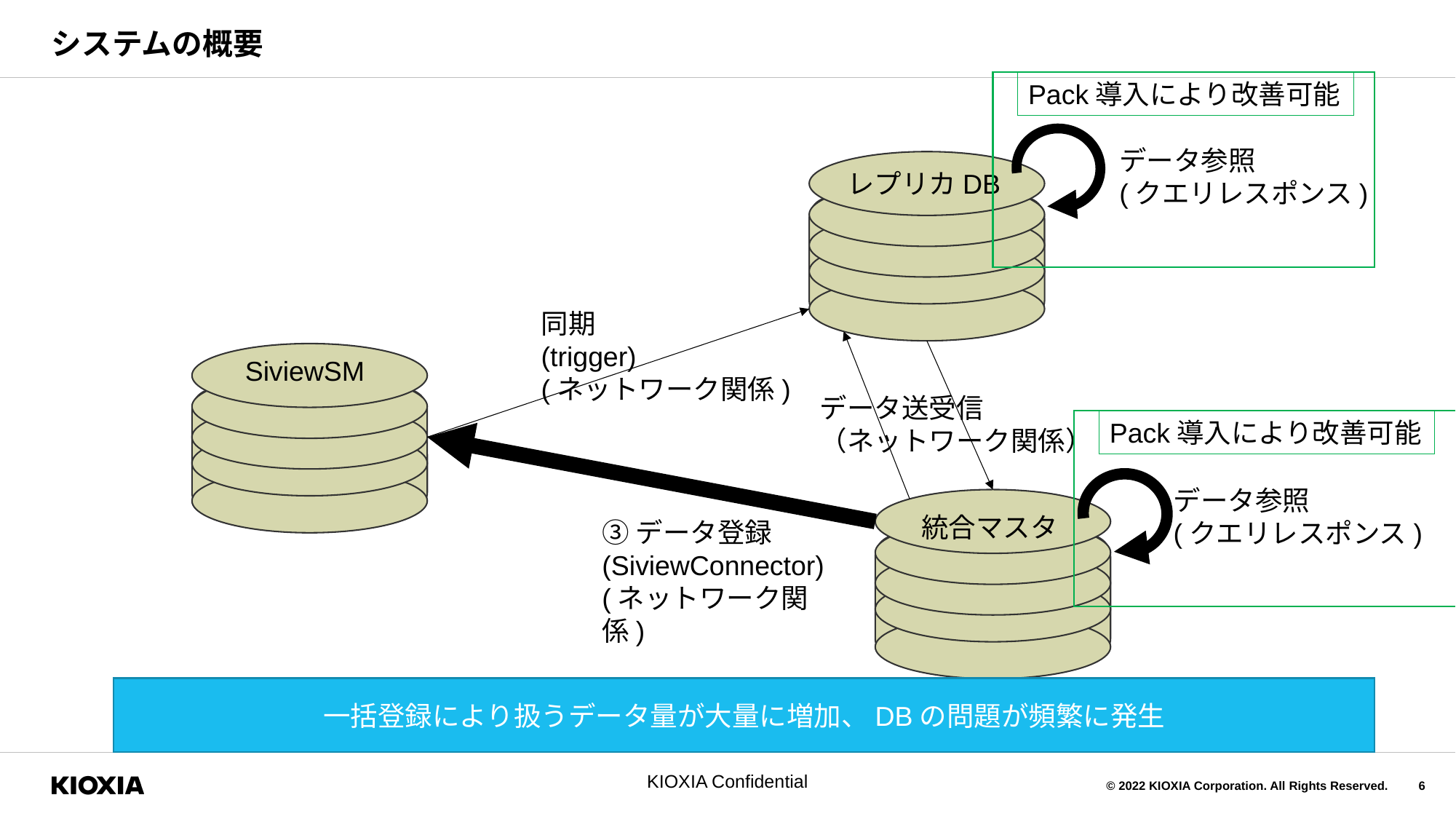

# システムの概要
Pack導入により改善可能

データ参照
(クエリレスポンス)

レプリカDB
同期
(trigger)
(ネットワーク関係)

SiviewSM

データ参照
(クエリレスポンス)

統合マスタ
③データ登録
(SiviewConnector)
(ネットワーク関係)

データ送受信
（ネットワーク関係）
Pack導入により改善可能

一括登録により扱うデータ量が大量に増加、DBの問題が頻繁に発生
KIOXIA Confidential